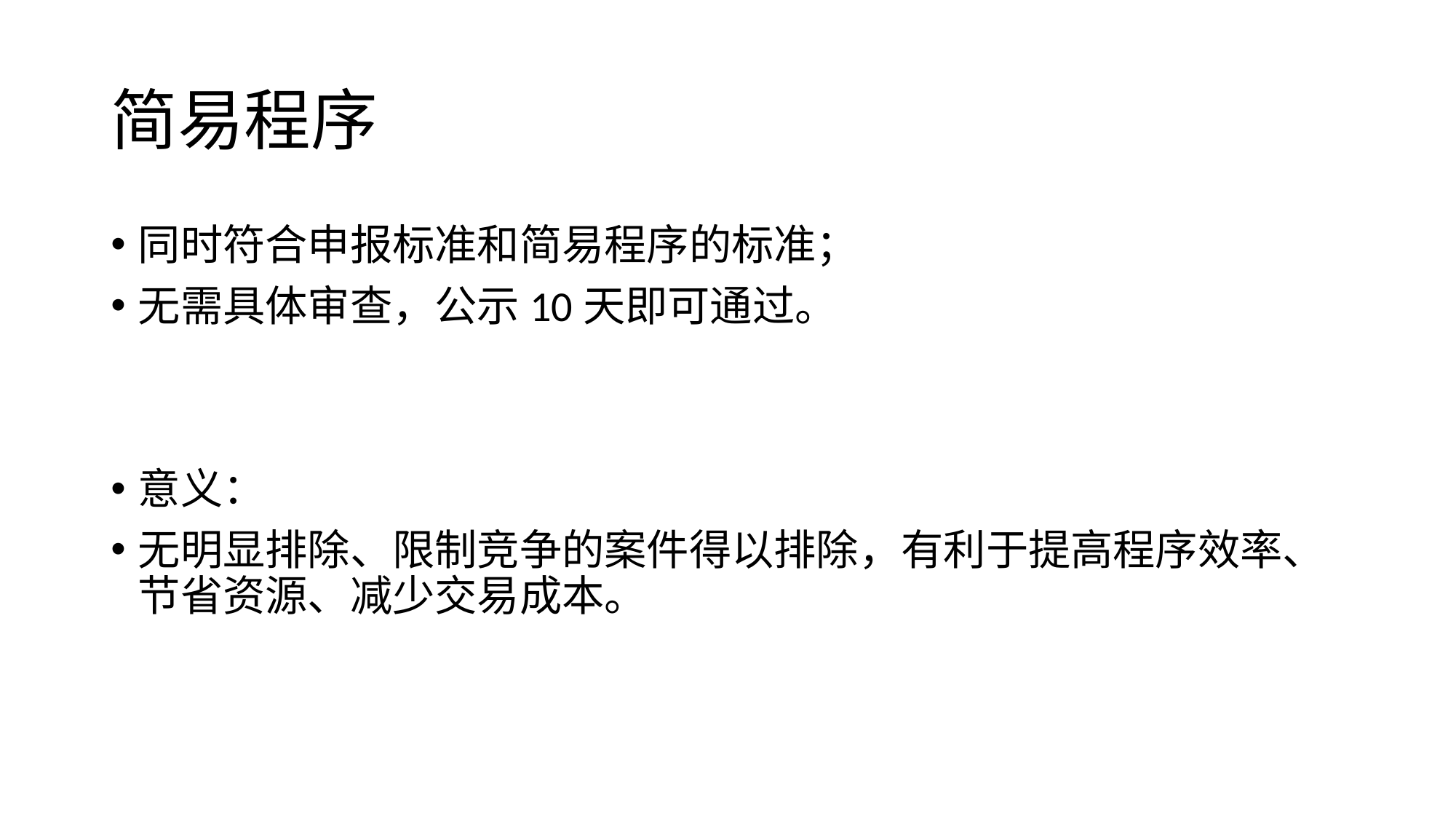

# 简易程序
同时符合申报标准和简易程序的标准；
无需具体审查，公示10天即可通过。

意义：
无明显排除、限制竞争的案件得以排除，有利于提高程序效率、节省资源、减少交易成本。